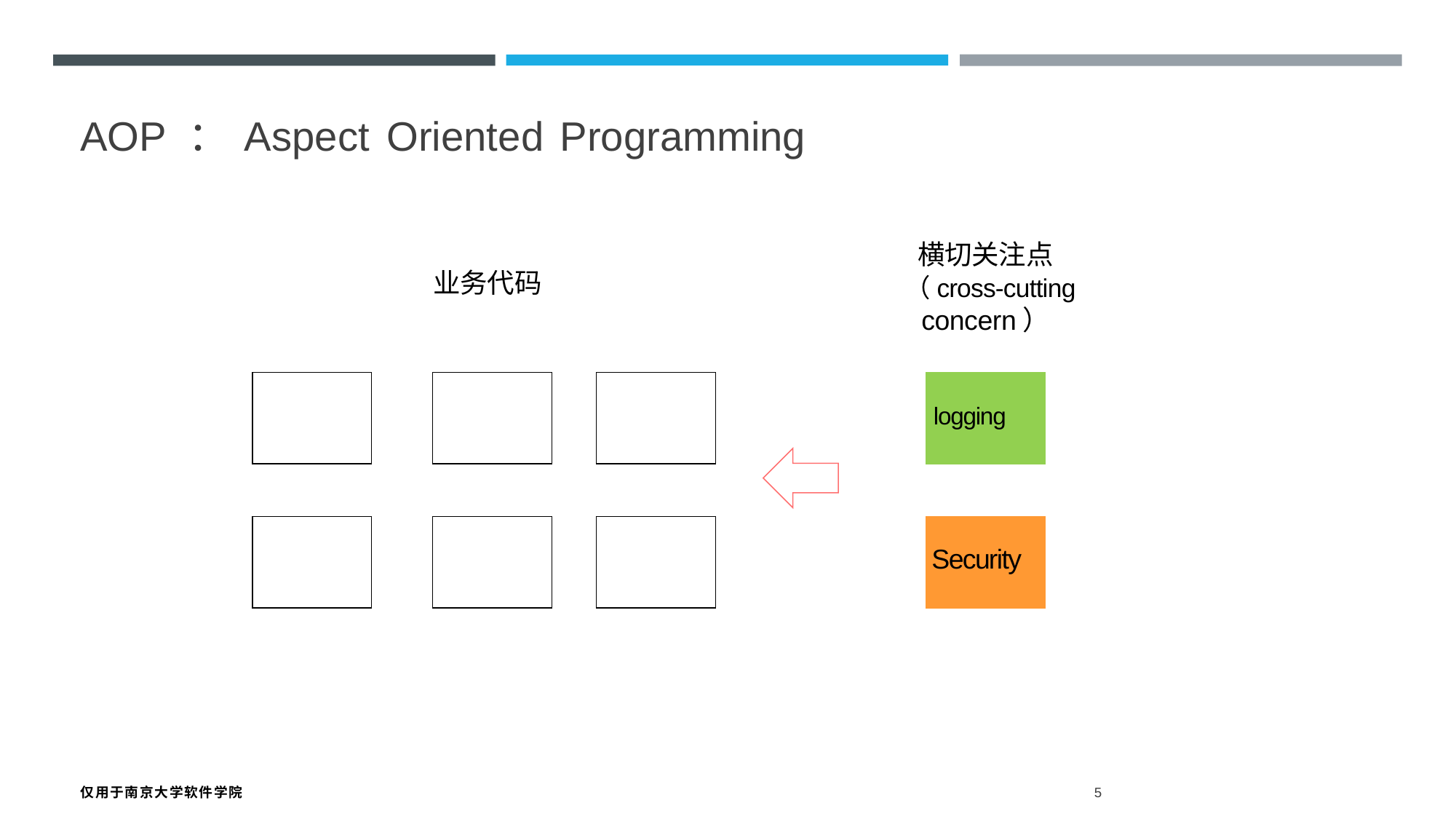

AOP ：Aspect Oriented Programming

横切关注点
（cross-cutting concern）

业务代码
|  |
| --- |
|  |
| --- |
|  |
| --- |
| logging |
| --- |

|  |
| --- |
|  |
| --- |
|  |
| --- |
| Security |
| --- |

仅用于南京大学软件学院                                                                                                                                                                                                                                                                                  5